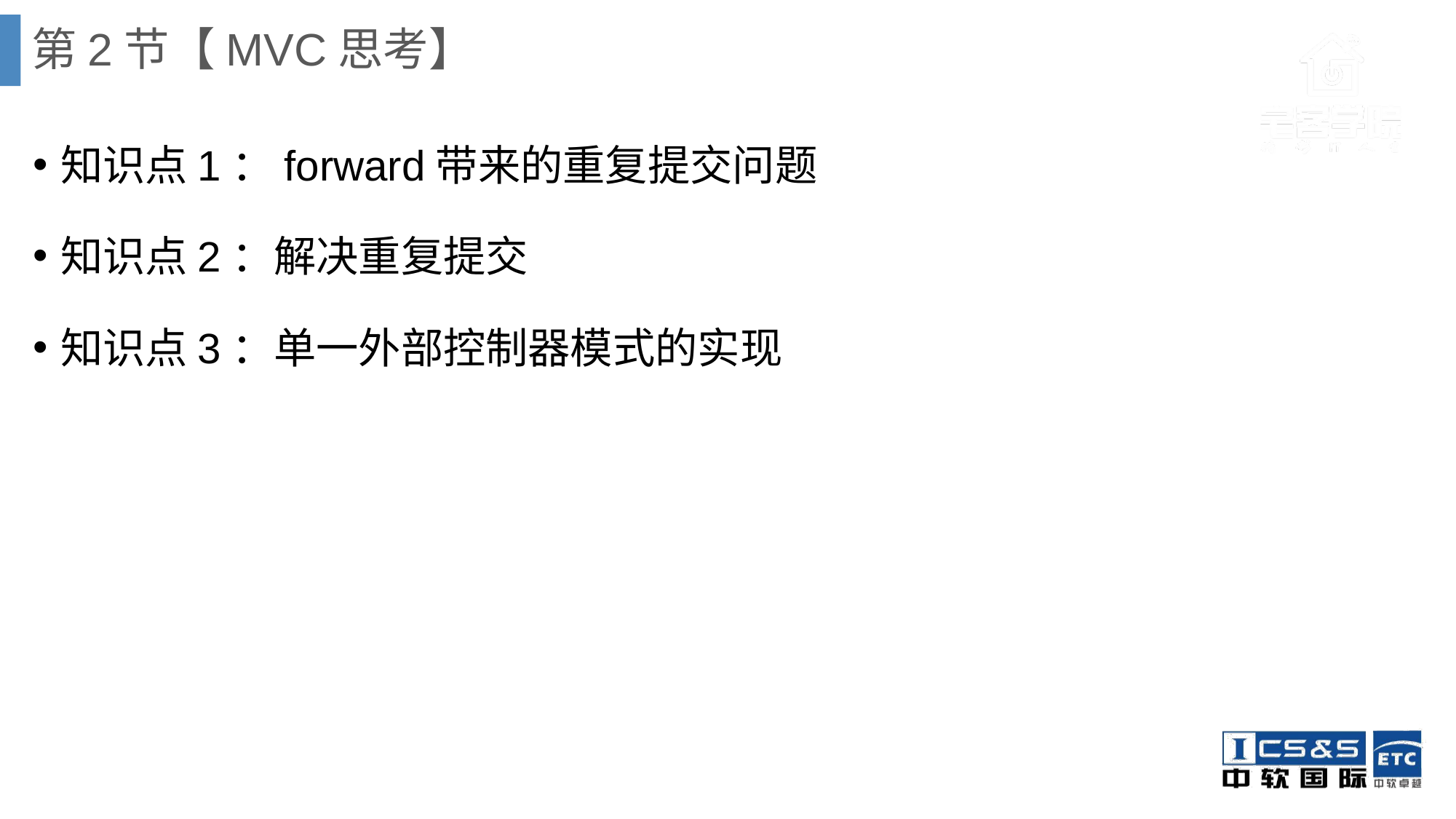

# 第2节【MVC思考】
知识点1：forward带来的重复提交问题
知识点2：解决重复提交
知识点3：单一外部控制器模式的实现